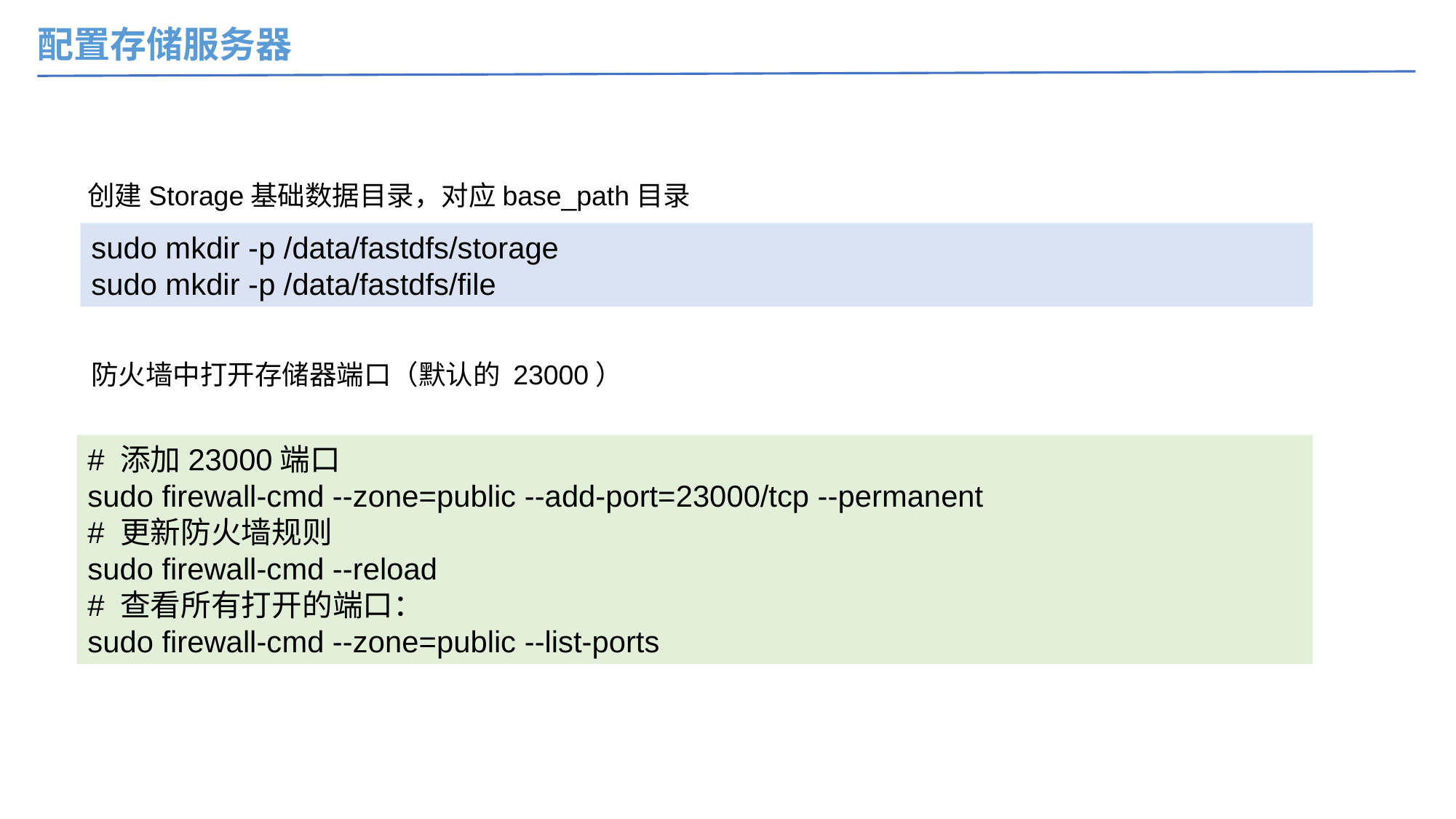

配置存储服务器
创建Storage基础数据目录，对应base_path目录
sudo mkdir -p /data/fastdfs/storage
sudo mkdir -p /data/fastdfs/file
防火墙中打开存储器端口（默认的 23000）
# 添加23000端口
sudo firewall-cmd --zone=public --add-port=23000/tcp --permanent
# 更新防火墙规则
sudo firewall-cmd --reload
# 查看所有打开的端口：
sudo firewall-cmd --zone=public --list-ports